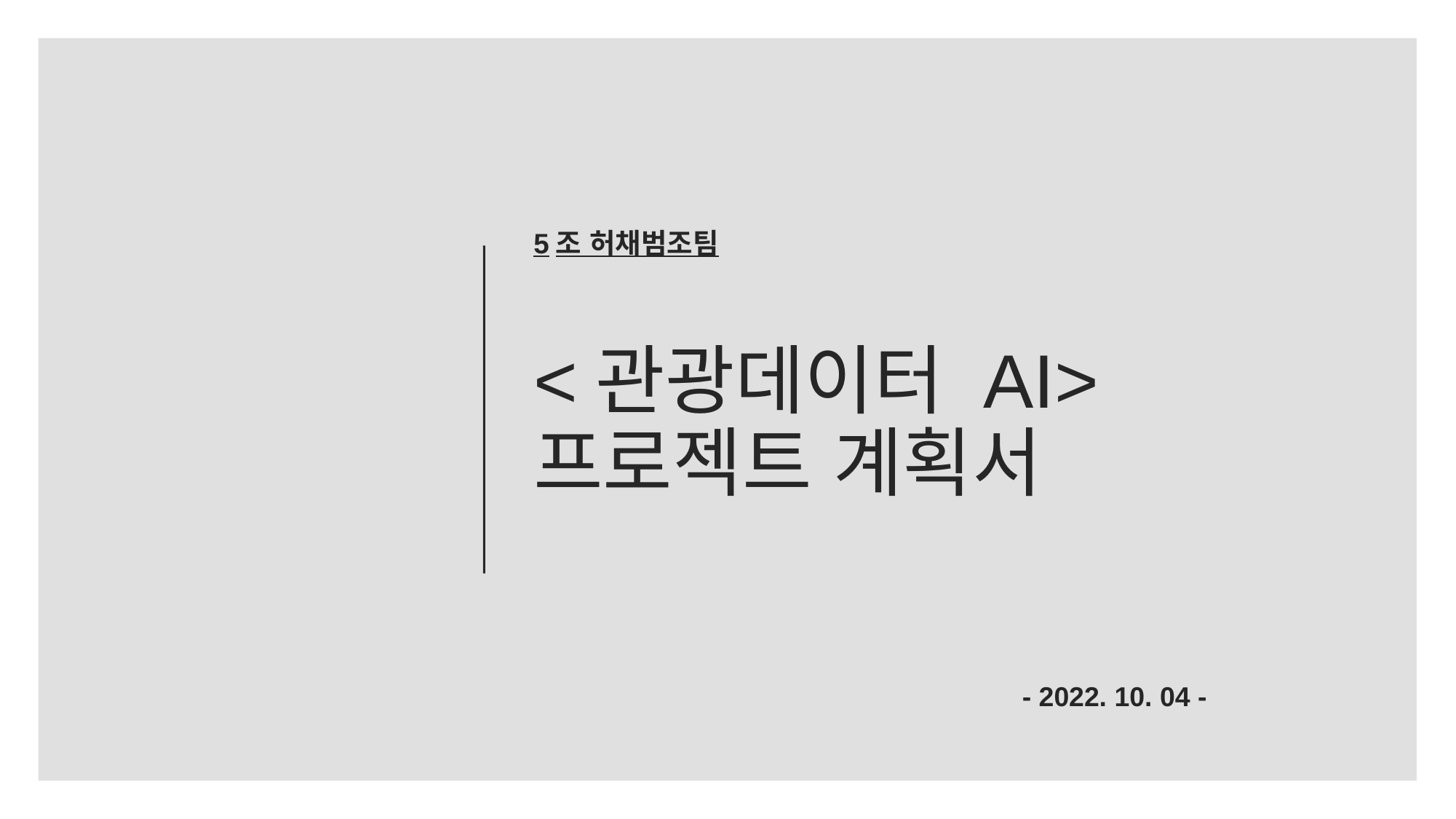

5조 허채범조팀

<관광데이터 AI>
프로젝트 계획서

- 2022. 10. 04 -